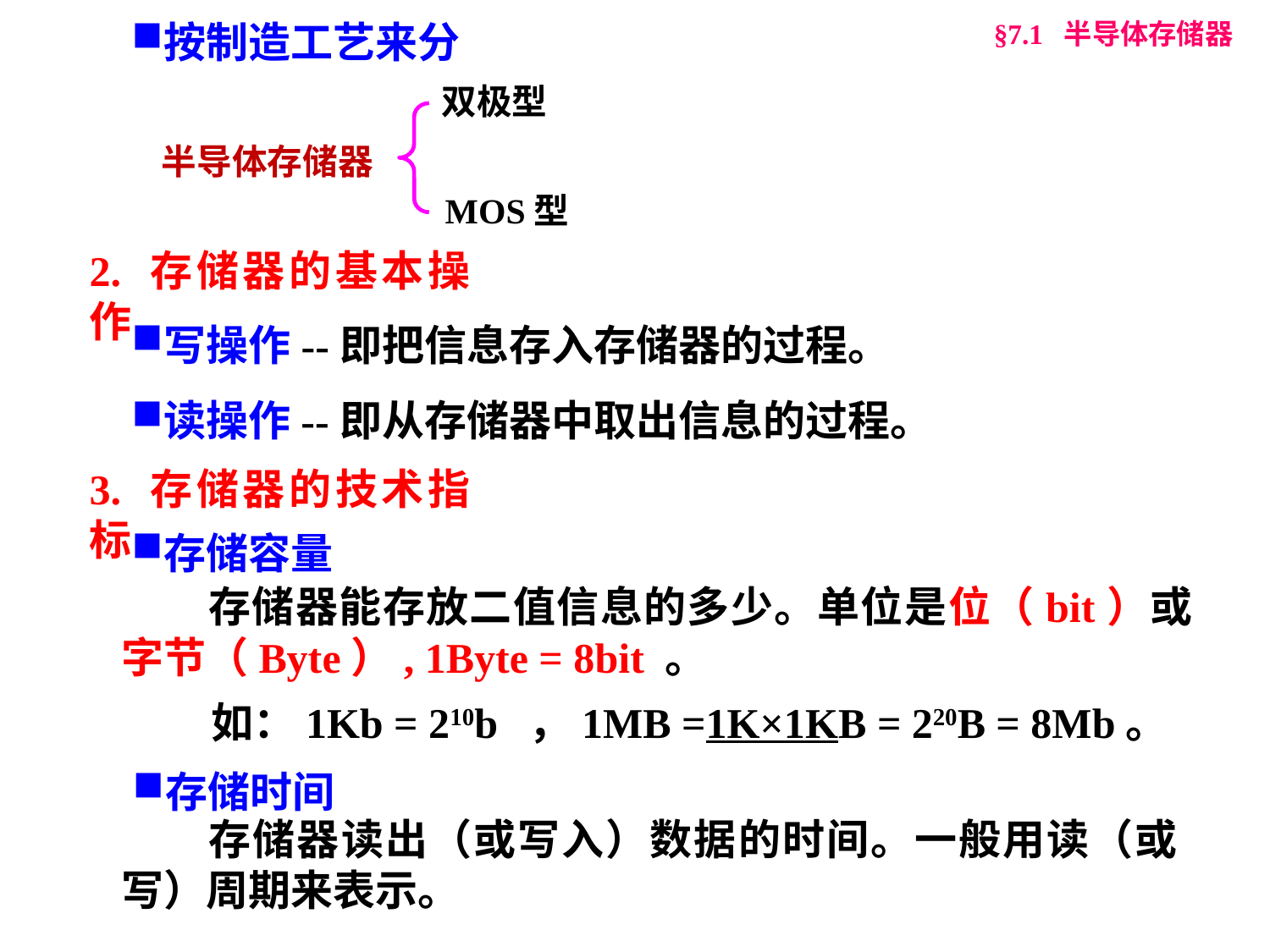

按制造工艺来分
§7.1  半导体存储器
双极型

半导体存储器
MOS型
2. 存储器的基本操作
写操作--即把信息存入存储器的过程。
读操作--即从存储器中取出信息的过程。
3. 存储器的技术指标
存储容量
存储器能存放二值信息的多少。单位是位（bit）或字节（Byte）, 1Byte = 8bit 。
如：1Kb = 210b  ，1MB =1K×1KB = 220B = 8Mb。
存储时间
存储器读出（或写入）数据的时间。一般用读（或写）周期来表示。